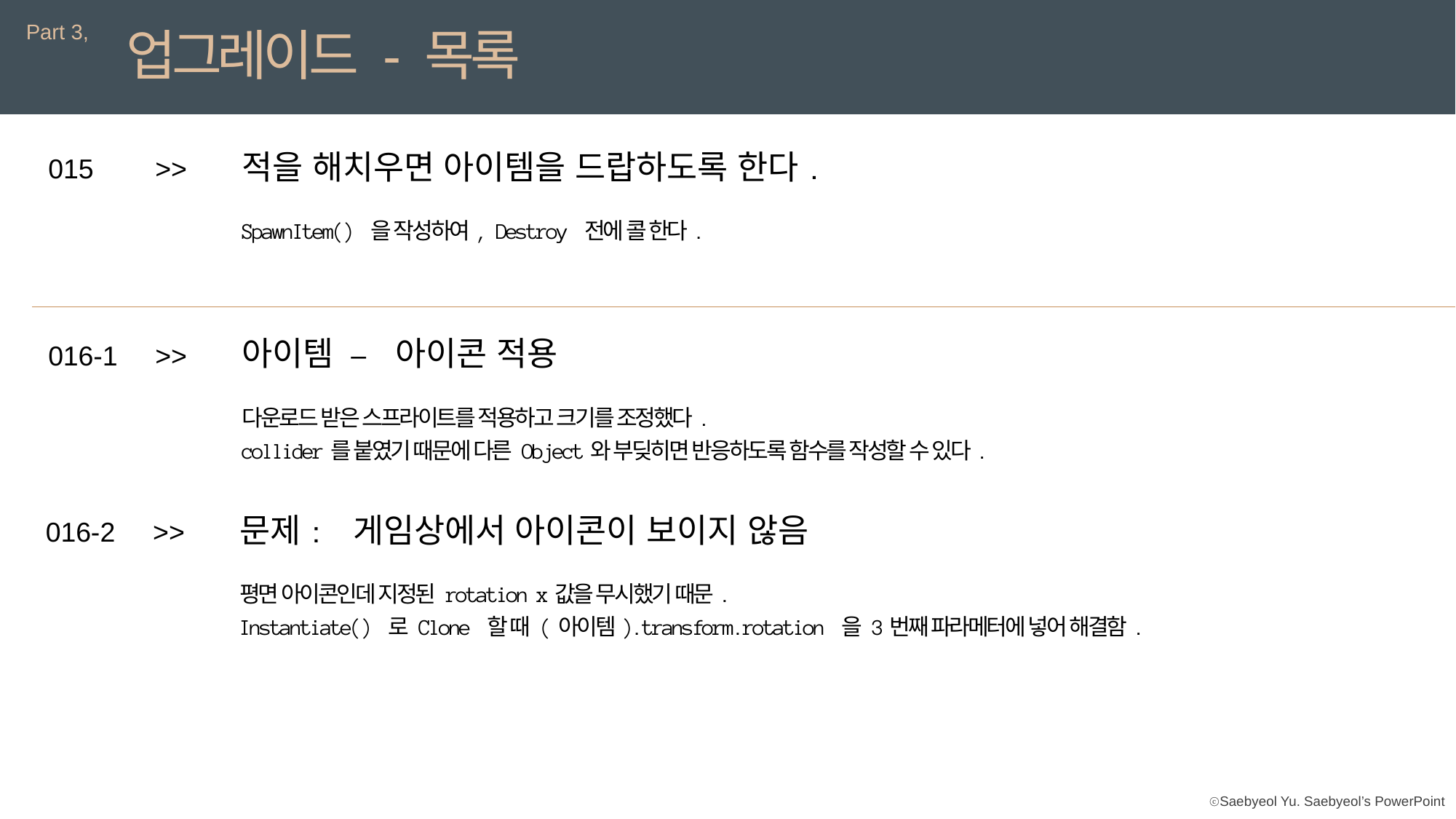

Part 3,
업그레이드 - 목록
적을 해치우면 아이템을 드랍하도록 한다.
015
>>
SpawnItem() 을 작성하여, Destroy 전에 콜 한다.
아이템 - 아이콘 적용
016-1
>>
다운로드 받은 스프라이트를 적용하고 크기를 조정했다.
collider를 붙였기 때문에 다른 Object와 부딪히면 반응하도록 함수를 작성할 수 있다.
문제: 게임상에서 아이콘이 보이지 않음
016-2
>>
평면 아이콘인데 지정된 rotation x값을 무시했기 때문.
Instantiate() 로 Clone 할 때 (아이템).transform.rotation 을 3번째 파라메터에 넣어 해결함.